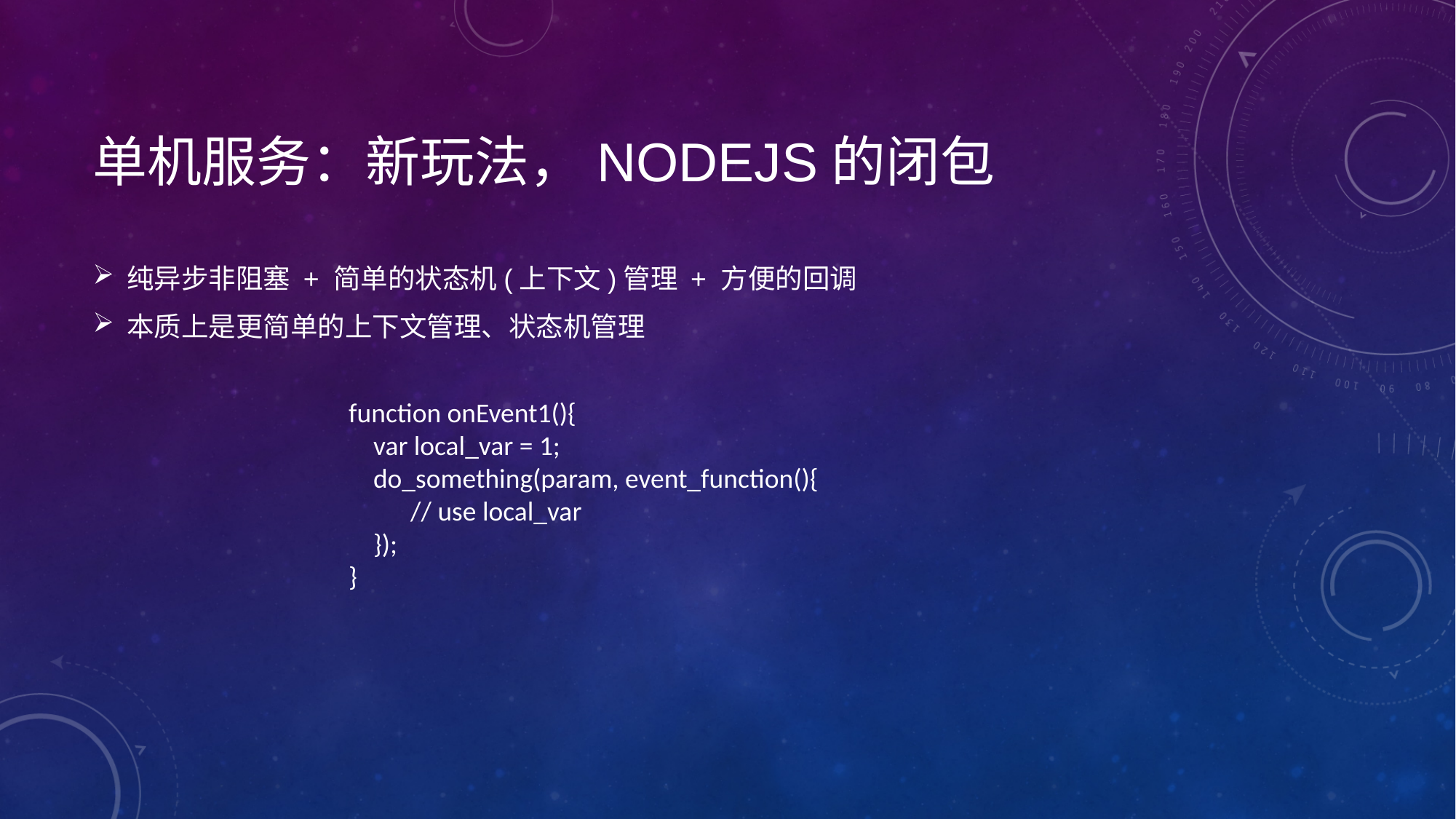

# 单机服务：新玩法，nodejs的闭包
纯异步非阻塞 + 简单的状态机(上下文)管理 + 方便的回调
本质上是更简单的上下文管理、状态机管理
function onEvent1(){
    var local_var = 1;
    do_something(param, event_function(){
          // use local_var
    });
}